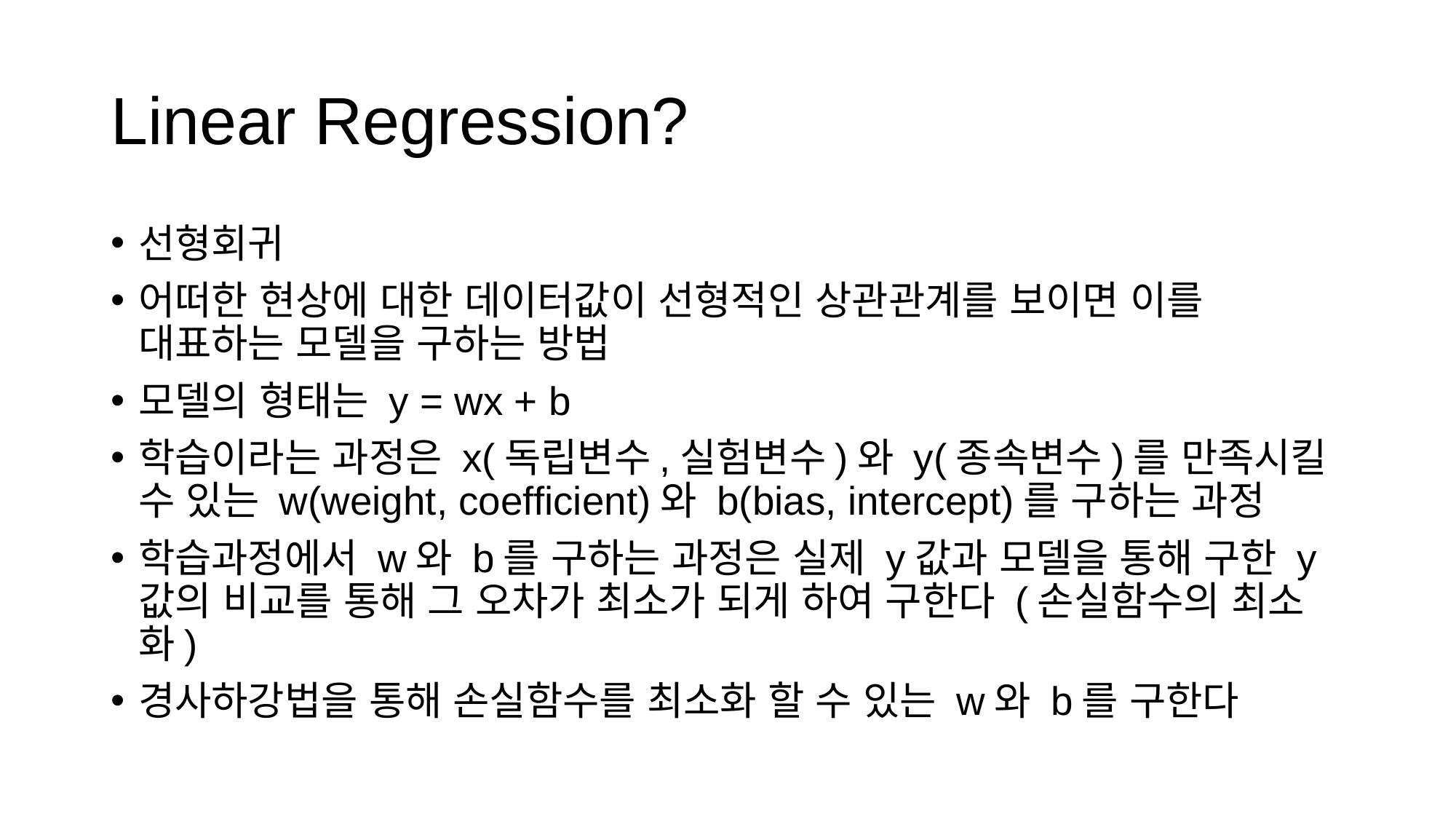

# Linear Regression?
선형회귀
어떠한 현상에 대한 데이터값이 선형적인 상관관계를 보이면 이를 대표하는 모델을 구하는 방법
모델의 형태는 y = wx + b
학습이라는 과정은 x(독립변수,실험변수)와 y(종속변수)를 만족시킬 수 있는 w(weight, coefficient)와 b(bias, intercept)를 구하는 과정
학습과정에서 w와 b를 구하는 과정은 실제 y값과 모델을 통해 구한 y값의 비교를 통해 그 오차가 최소가 되게 하여 구한다 (손실함수의 최소화)
경사하강법을 통해 손실함수를 최소화 할 수 있는 w와 b를 구한다